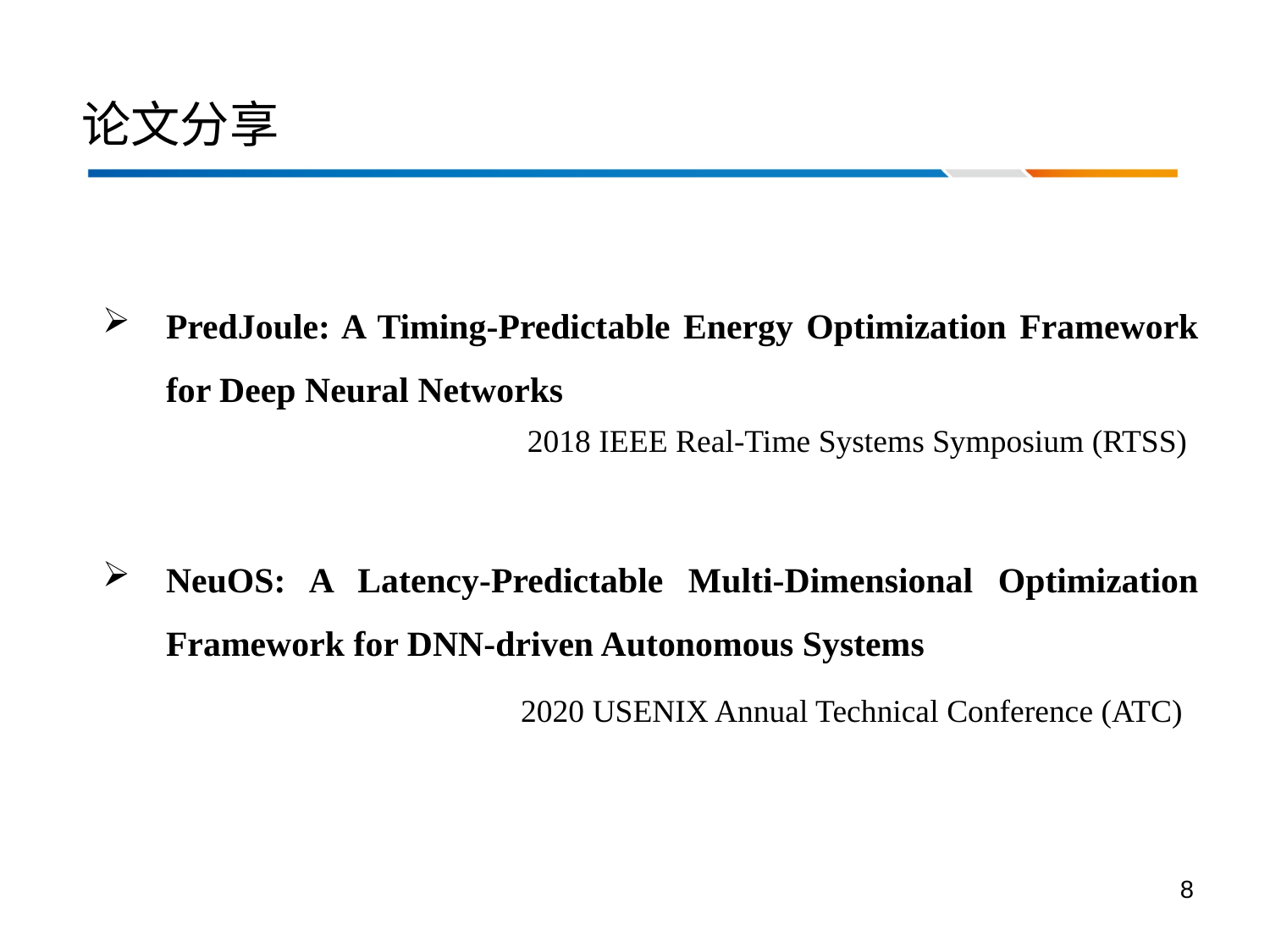

# 论文分享
PredJoule: A Timing-Predictable Energy Optimization Framework for Deep Neural Networks

NeuOS: A Latency-Predictable Multi-Dimensional Optimization Framework for DNN-driven Autonomous Systems
2018 IEEE Real-Time Systems Symposium (RTSS)
2020 USENIX Annual Technical Conference (ATC)
8